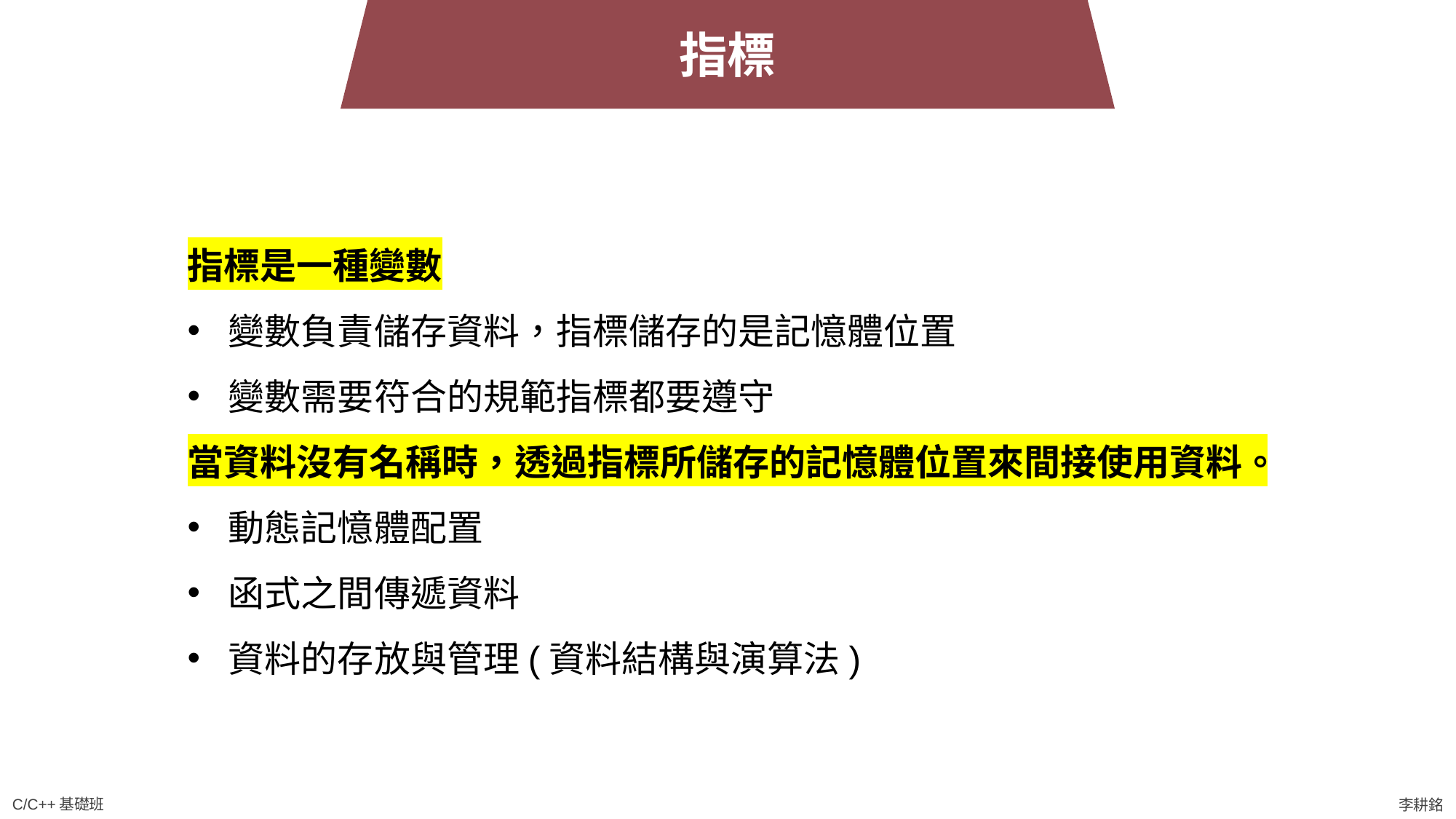

指標
指標是一種變數
變數負責儲存資料，指標儲存的是記憶體位置
變數需要符合的規範指標都要遵守
當資料沒有名稱時，透過指標所儲存的記憶體位置來間接使用資料。
動態記憶體配置
函式之間傳遞資料
資料的存放與管理(資料結構與演算法)
C/C++基礎班
李耕銘